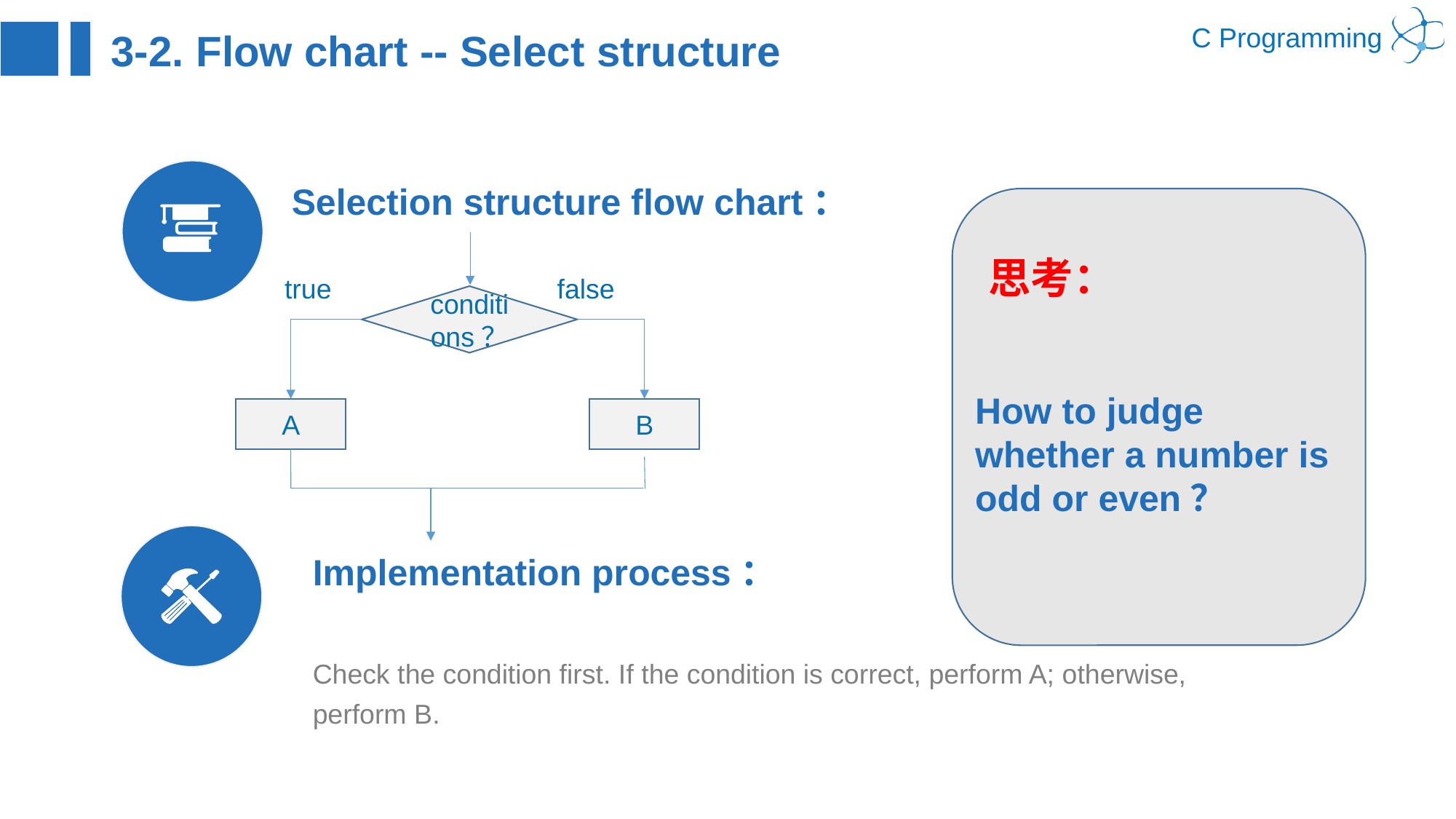

3-2. Flow chart -- Select structure

Selection structure flow chart：

思考：
true
false
conditions？
How to judge whether a number is odd or even？
A
B

Implementation process：
Check the condition first. If the condition is correct, perform A; otherwise, perform B.